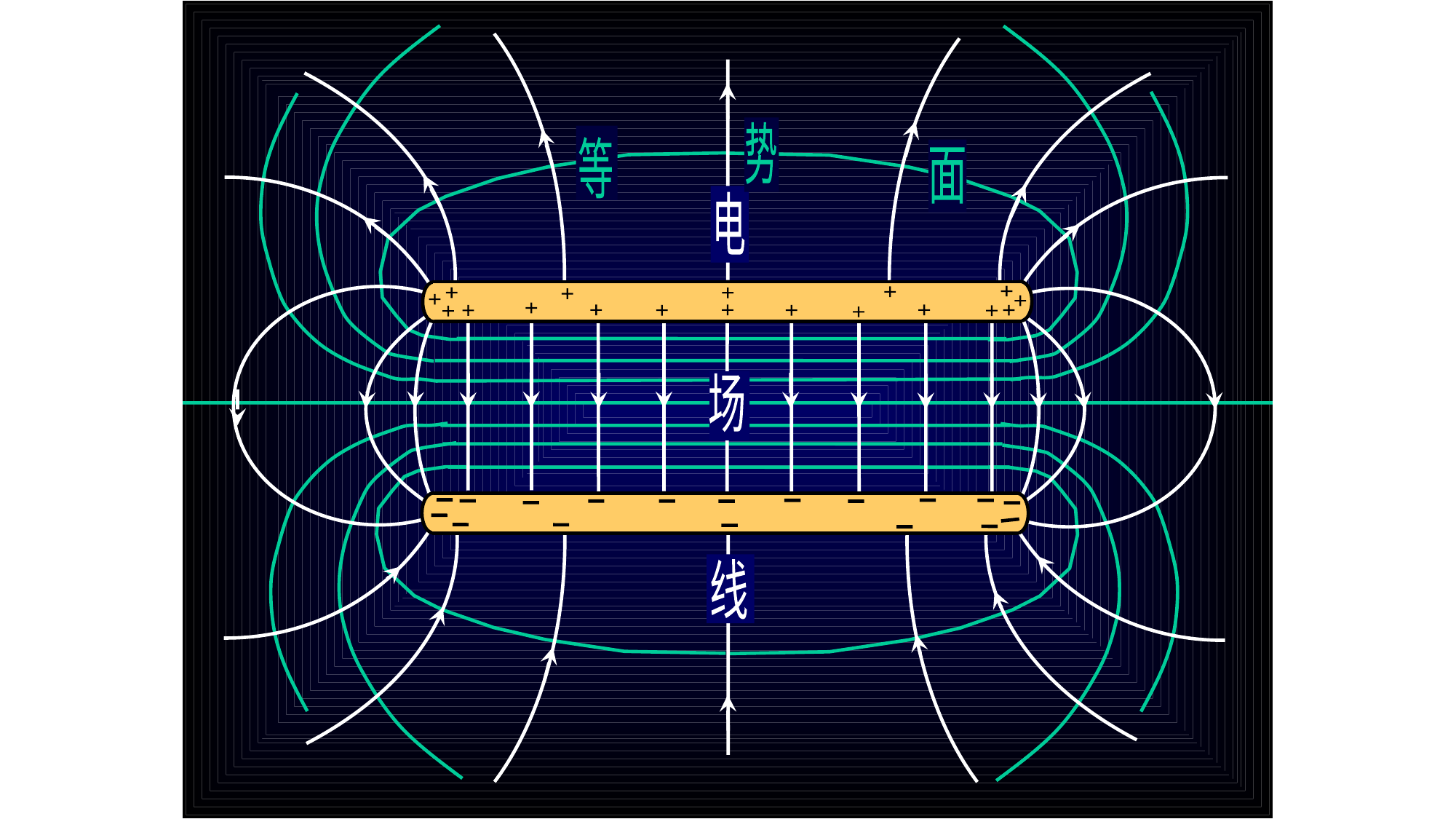

+
+
+

+
+
+

+
+
+
+
+
+
+
+
+
+
+
+

电容器势场

势

等

面

电

场

线